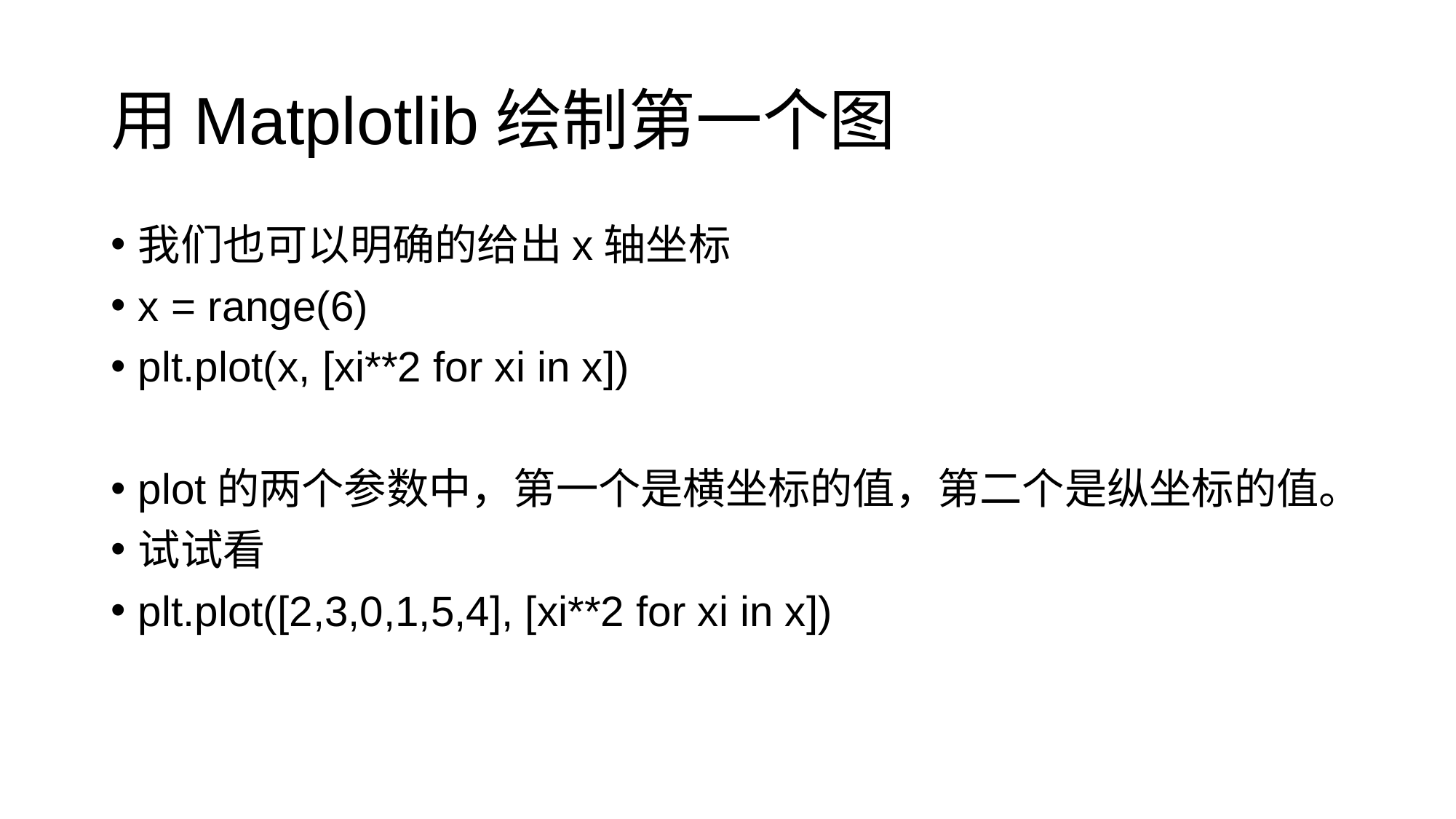

# 用Matplotlib绘制第一个图
我们也可以明确的给出x轴坐标
x = range(6)
plt.plot(x, [xi**2 for xi in x])

plot的两个参数中，第一个是横坐标的值，第二个是纵坐标的值。
试试看
plt.plot([2,3,0,1,5,4], [xi**2 for xi in x])